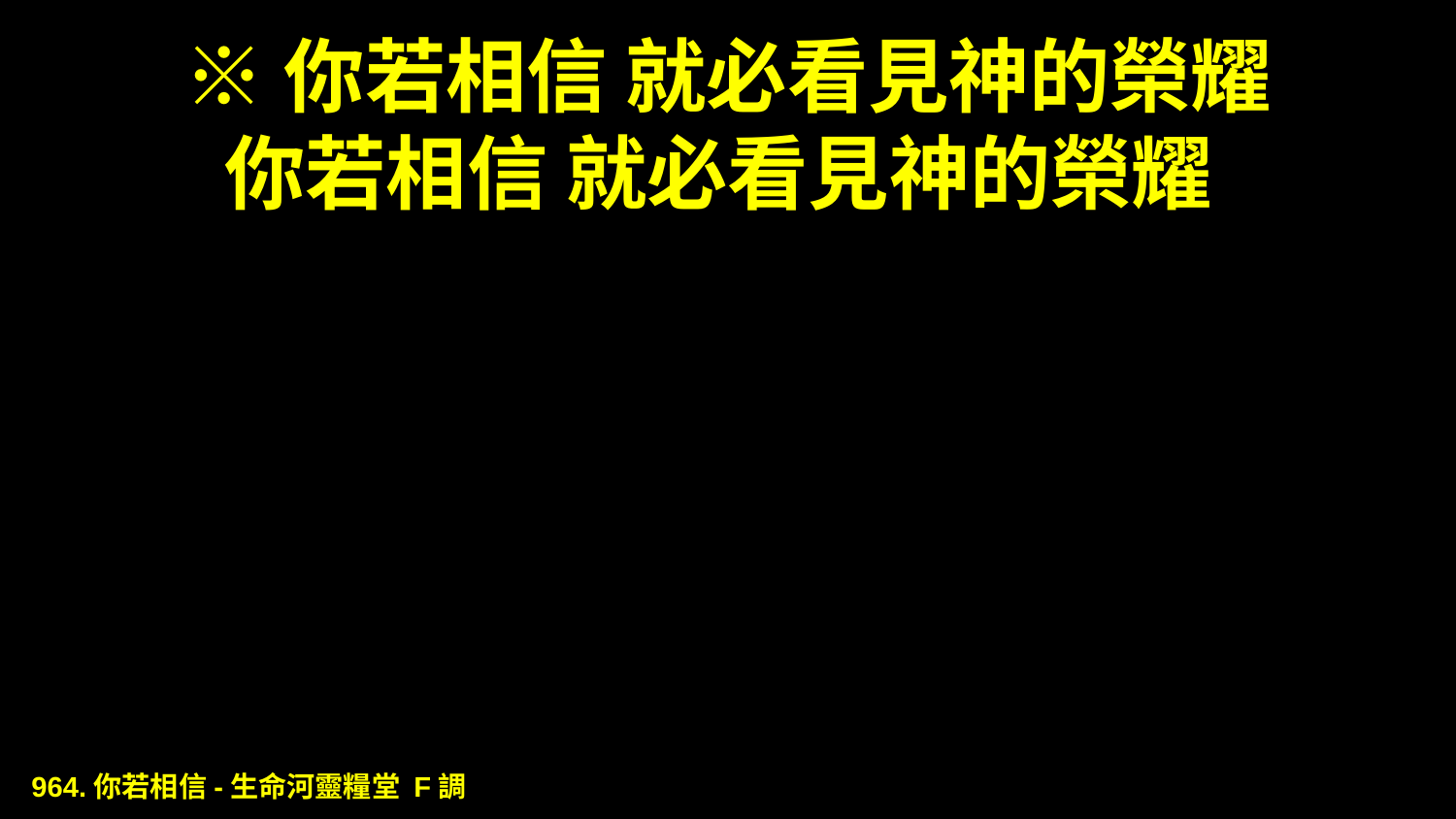

# ※你若相信 就必看見神的榮耀 你若相信 就必看見神的榮耀
964.你若相信-生命河靈糧堂 F調